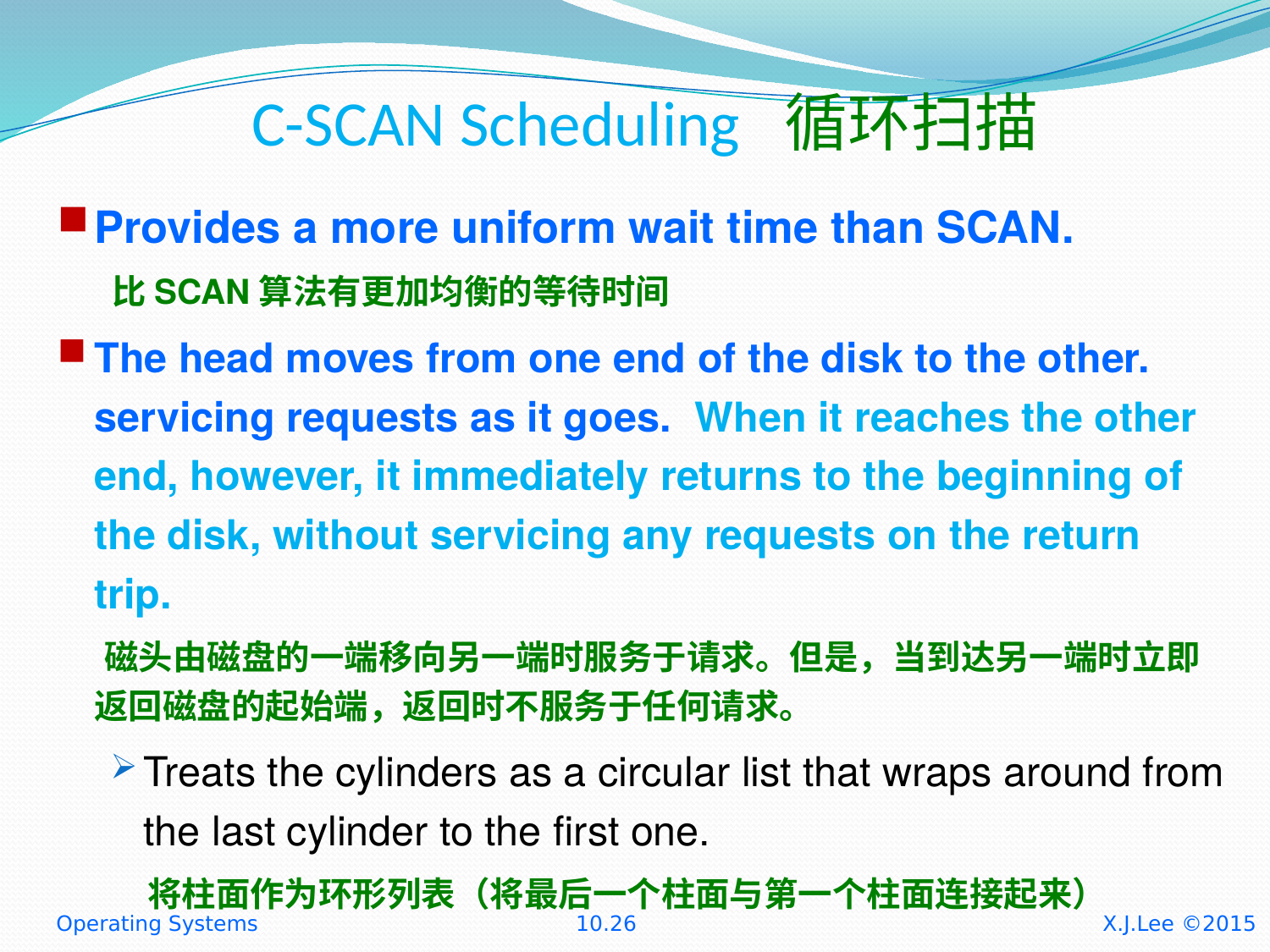

# C-SCAN Scheduling  循环扫描
Provides a more uniform wait time than SCAN.
      比SCAN算法有更加均衡的等待时间
The head moves from one end of the disk to the other. servicing requests as it goes.  When it reaches the other end, however, it immediately returns to the beginning of the disk, without servicing any requests on the return trip.
     磁头由磁盘的一端移向另一端时服务于请求。但是，当到达另一端时立即返回磁盘的起始端，返回时不服务于任何请求。
Treats the cylinders as a circular list that wraps around from the last cylinder to the first one.
将柱面作为环形列表（将最后一个柱面与第一个柱面连接起来）
Operating Systems
10.26
X.J.Lee ©2015